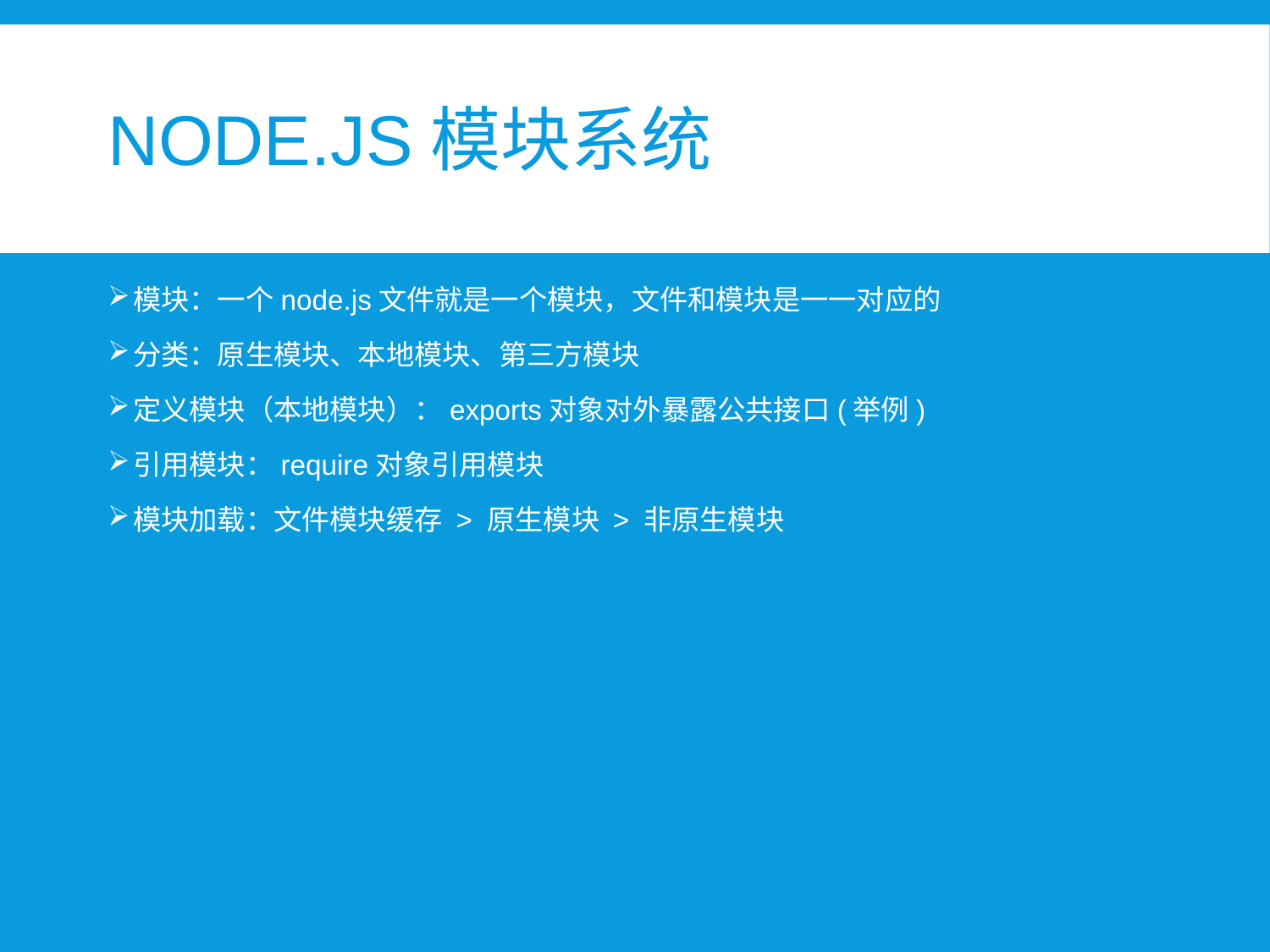

# Node.js模块系统
模块：一个node.js文件就是一个模块，文件和模块是一一对应的
分类：原生模块、本地模块、第三方模块
定义模块（本地模块）：exports对象对外暴露公共接口(举例)
引用模块：require对象引用模块
模块加载：文件模块缓存 > 原生模块 > 非原生模块